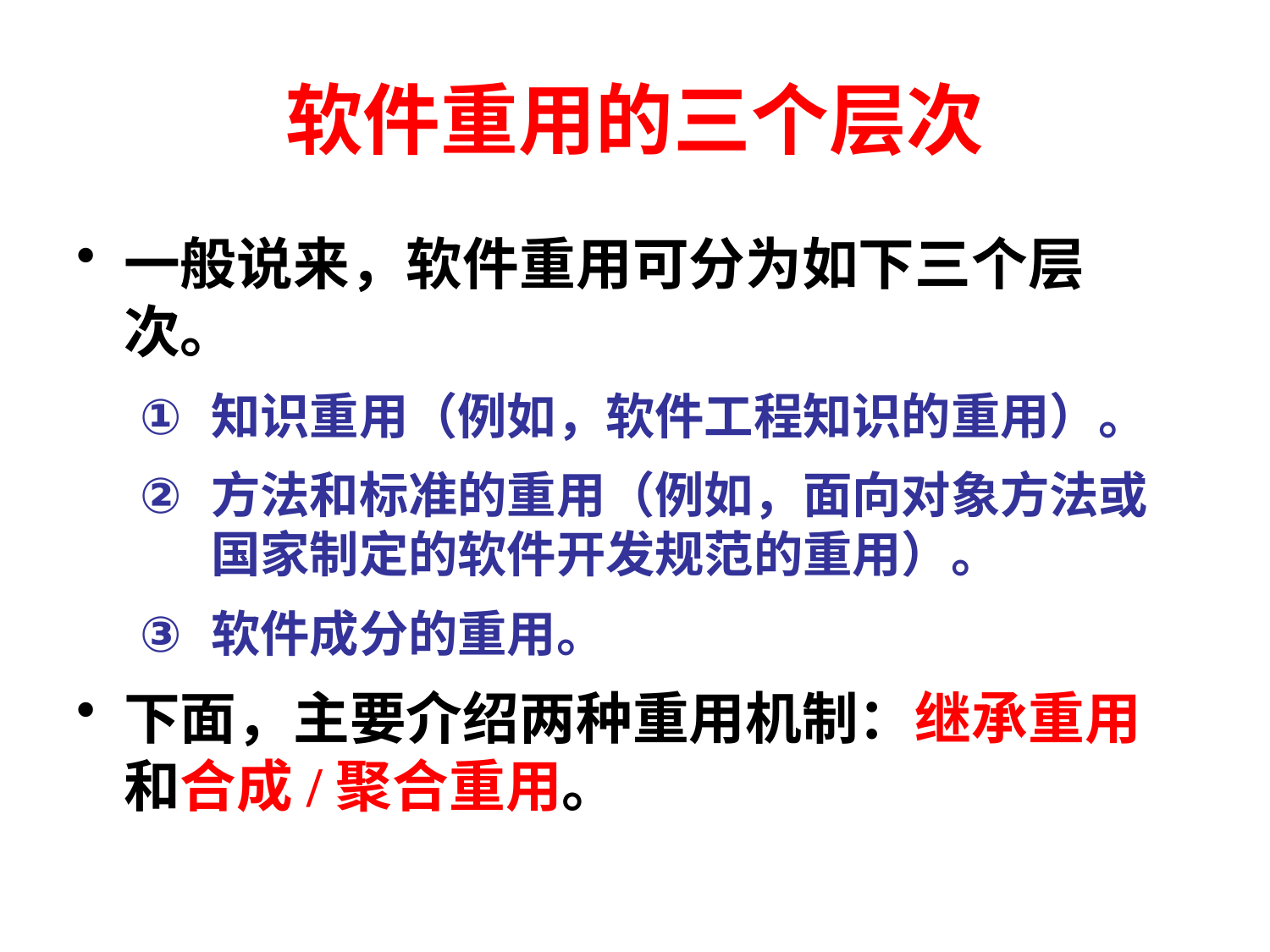

# 软件重用的三个层次
一般说来，软件重用可分为如下三个层次。
知识重用（例如，软件工程知识的重用）。
方法和标准的重用（例如，面向对象方法或国家制定的软件开发规范的重用）。
软件成分的重用。
下面，主要介绍两种重用机制：继承重用和合成/聚合重用。